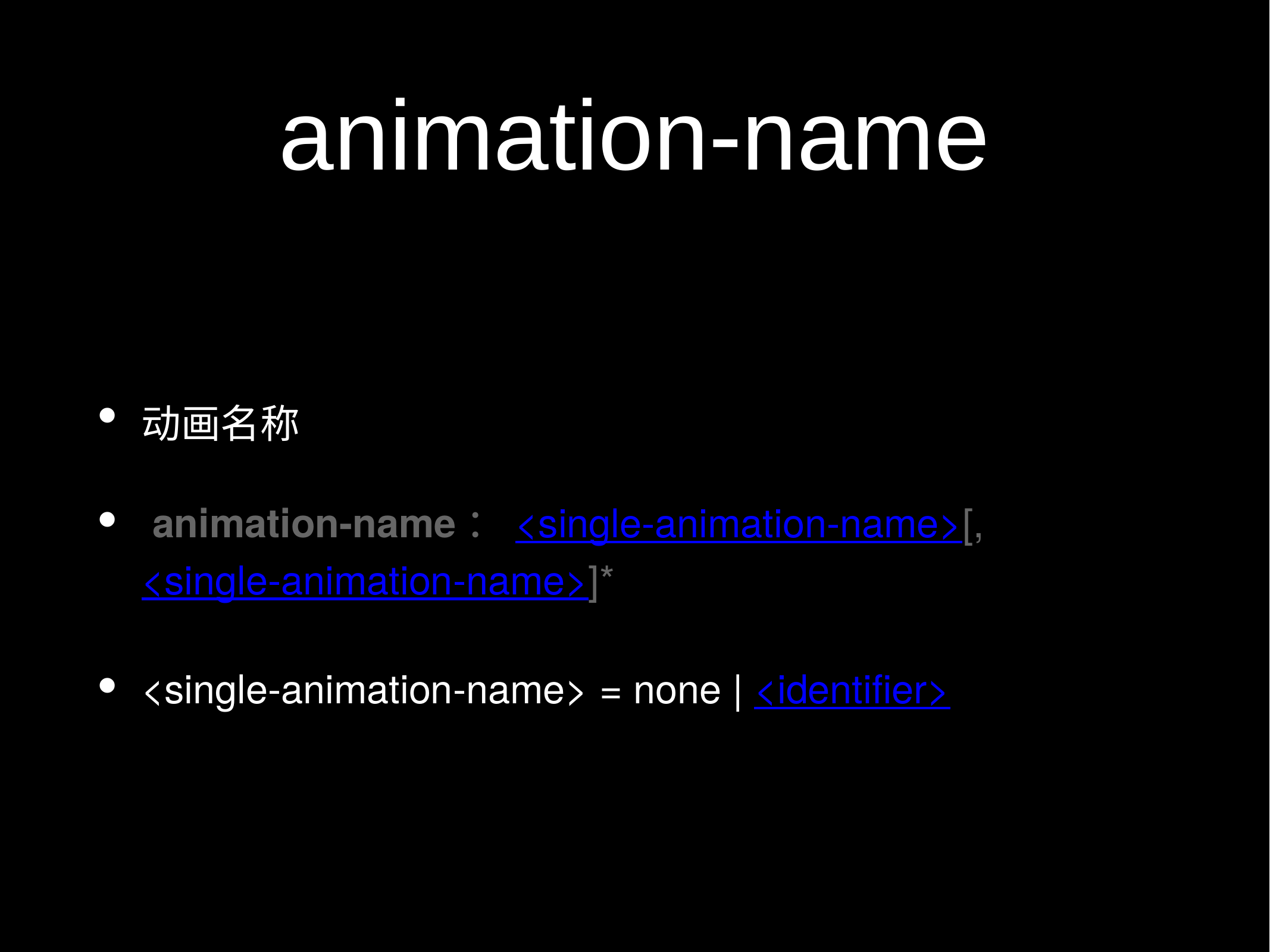

# animation-name
动画名称
 animation-name：<single-animation-name>[,<single-animation-name>]*
<single-animation-name> = none | <identifier>